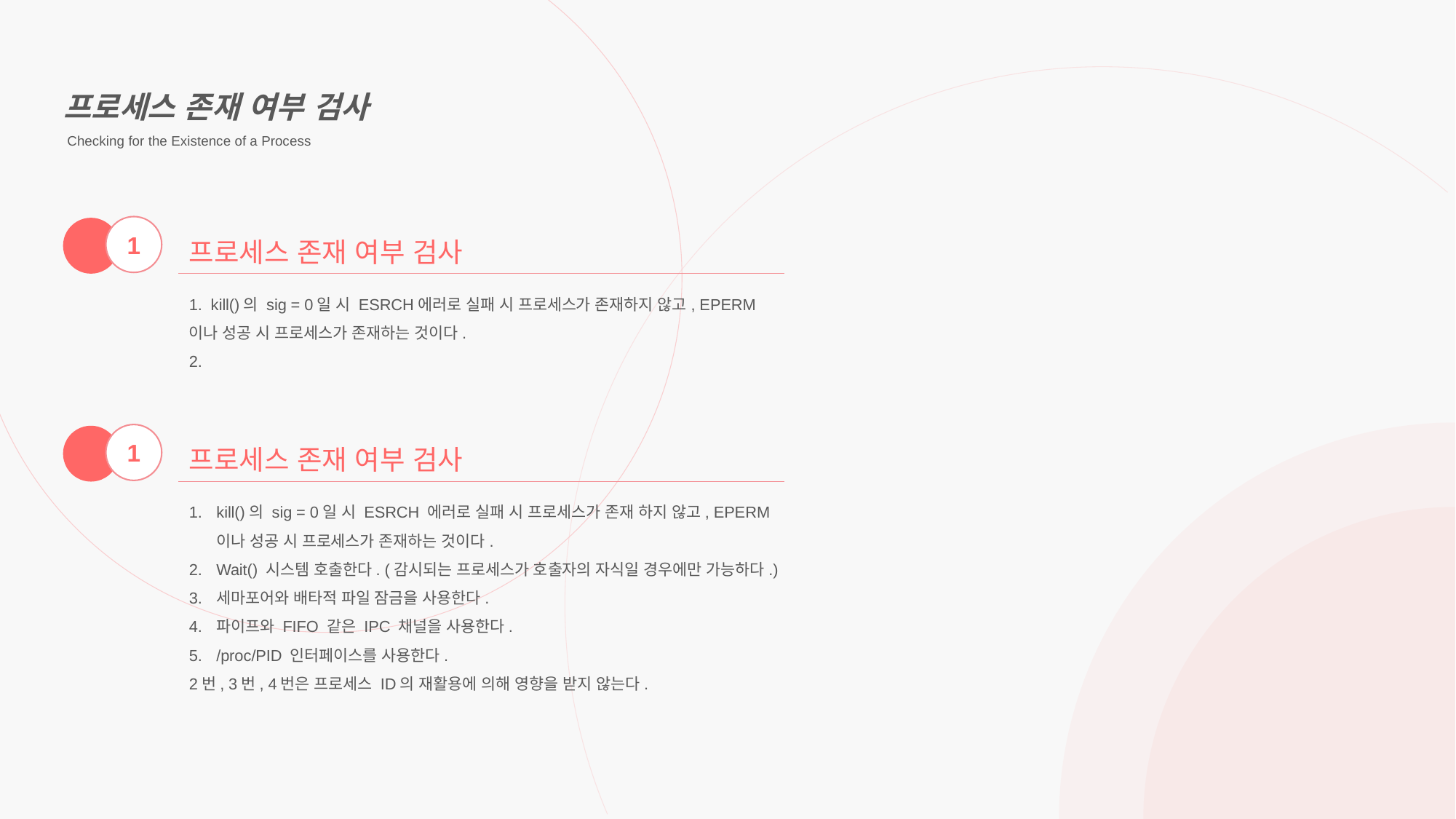

프로세스 존재 여부 검사
 Checking for the Existence of a Process

1

프로세스 존재 여부 검사
1.  kill()의 sig = 0일 시 ESRCH에러로 실패 시 프로세스가 존재하지 않고, EPERM이나 성공 시 프로세스가 존재하는 것이다.
2.

1

프로세스 존재 여부 검사
kill()의 sig = 0일 시 ESRCH 에러로 실패 시 프로세스가 존재 하지 않고, EPERM이나 성공 시 프로세스가 존재하는 것이다.
Wait() 시스템 호출한다. (감시되는 프로세스가 호출자의 자식일 경우에만 가능하다.)
세마포어와 배타적 파일 잠금을 사용한다.
파이프와 FIFO 같은 IPC 채널을 사용한다.
/proc/PID 인터페이스를 사용한다.
2번, 3번, 4번은 프로세스 ID의 재활용에 의해 영향을 받지 않는다.